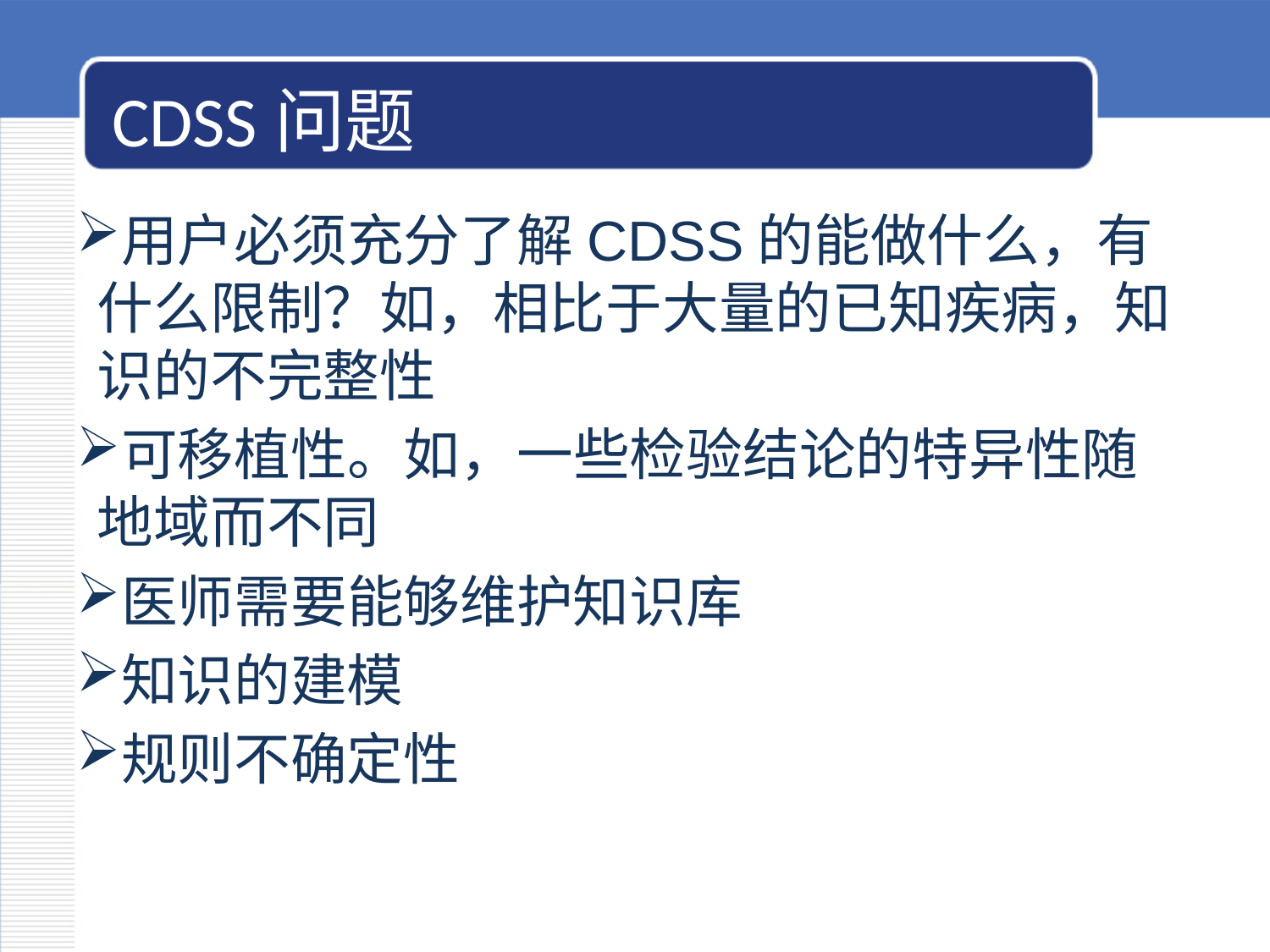

# CDSS问题
用户必须充分了解CDSS的能做什么，有什么限制？如，相比于大量的已知疾病，知识的不完整性
可移植性。如，一些检验结论的特异性随地域而不同
医师需要能够维护知识库
知识的建模
规则不确定性